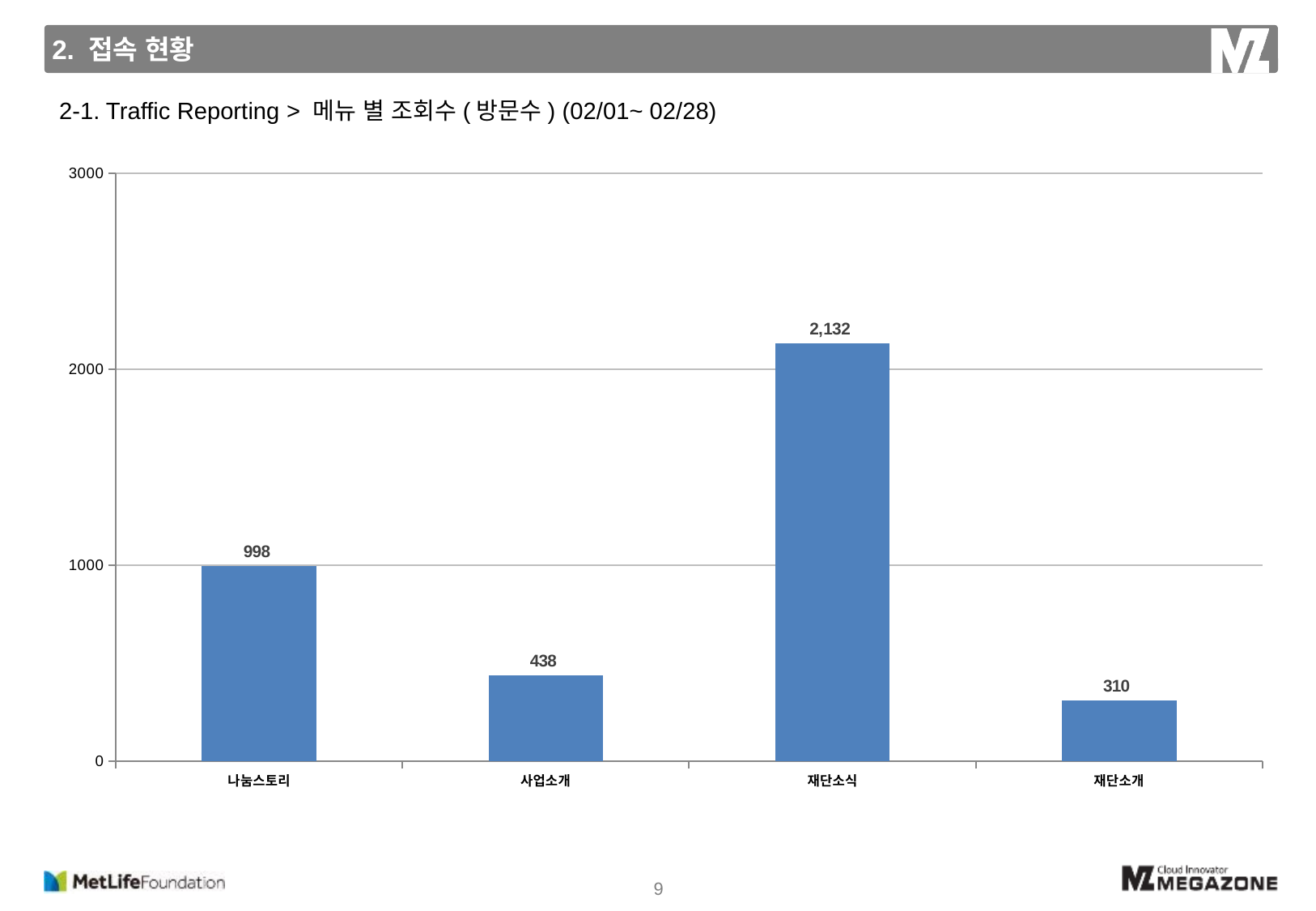

2. 접속 현황
2-1. Traffic Reporting > 메뉴 별 조회수(방문수) (02/01~ 02/28)

### Chart

| Category | PC |
|---|---|
| 나눔스토리 | 998.0 |
| 사업소개 | 438.0 |
| 재단소식 | 2132.0 |
| 재단소개 | 310.0 |
9